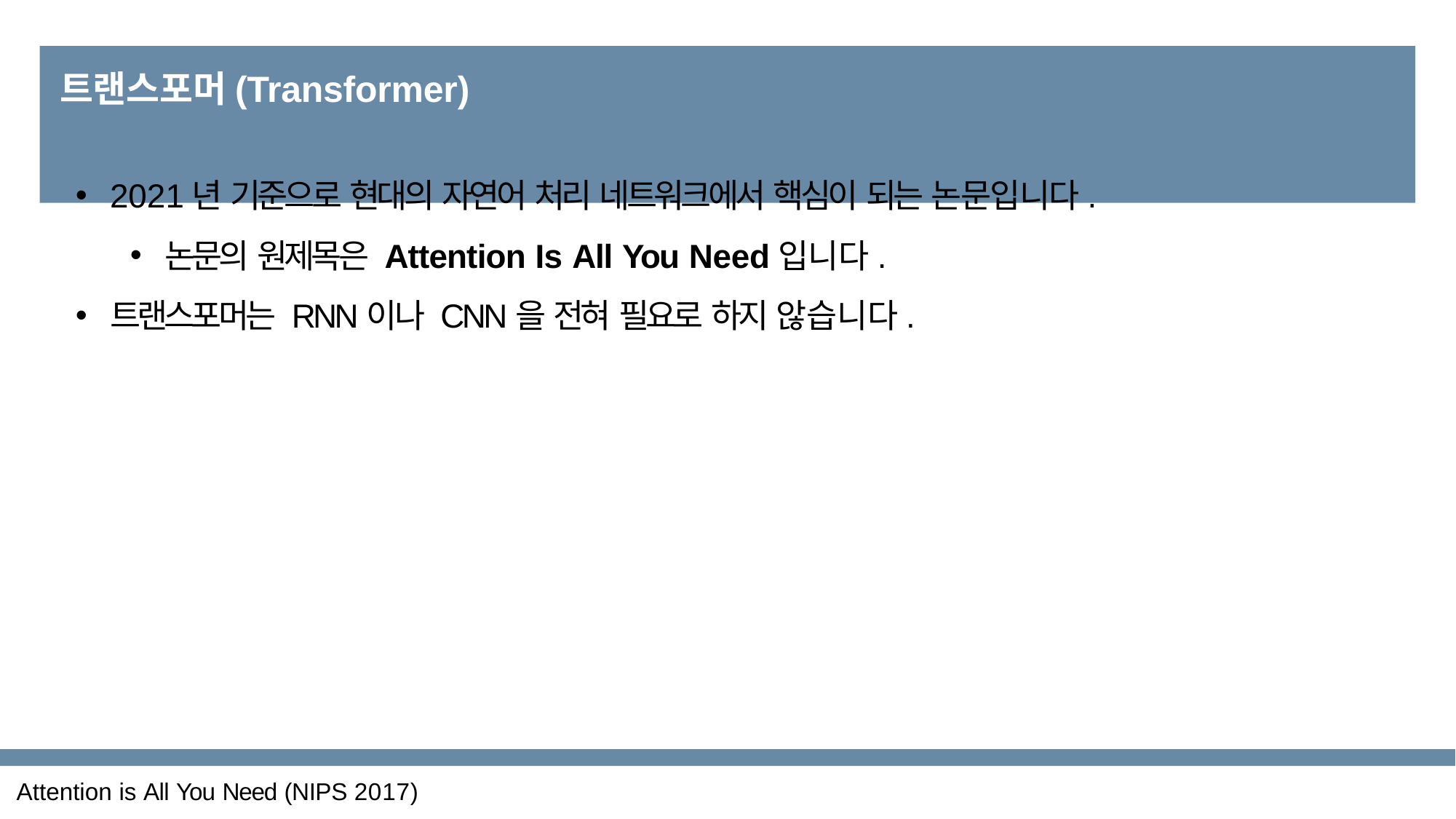

# 트랜스포머(Transformer)
2021년 기준으로 현대의 자연어 처리 네트워크에서 핵심이 되는 논문입니다.
논문의 원제목은 Attention Is All You Need입니다.
트랜스포머는 RNN이나 CNN을 전혀 필요로 하지 않습니다.

Attention is All You Need (NIPS 2017)